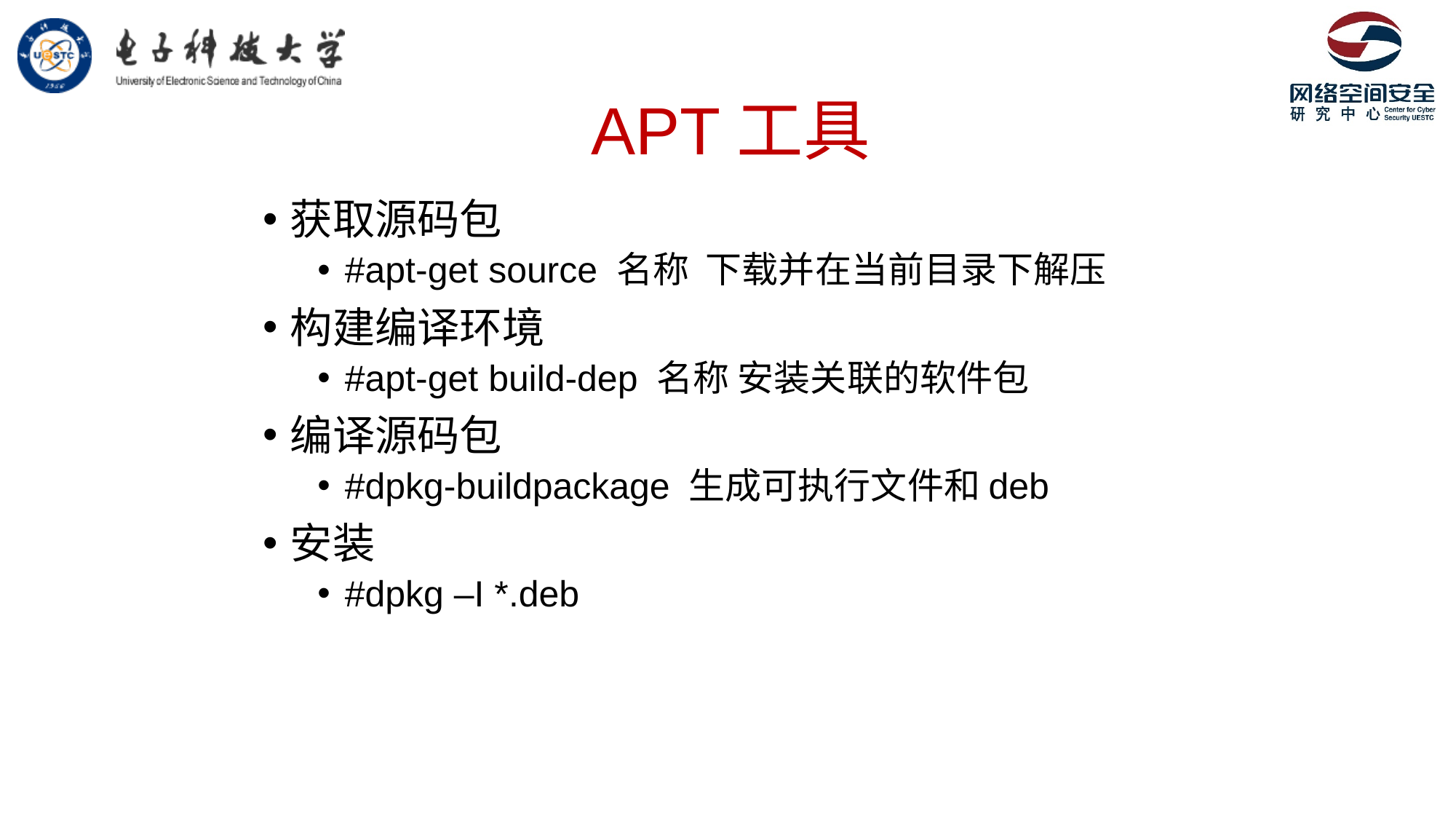

# APT工具
获取源码包
#apt-get source 名称  下载并在当前目录下解压
构建编译环境
#apt-get build-dep 名称 安装关联的软件包
编译源码包
#dpkg-buildpackage 生成可执行文件和deb
安装
#dpkg –I *.deb